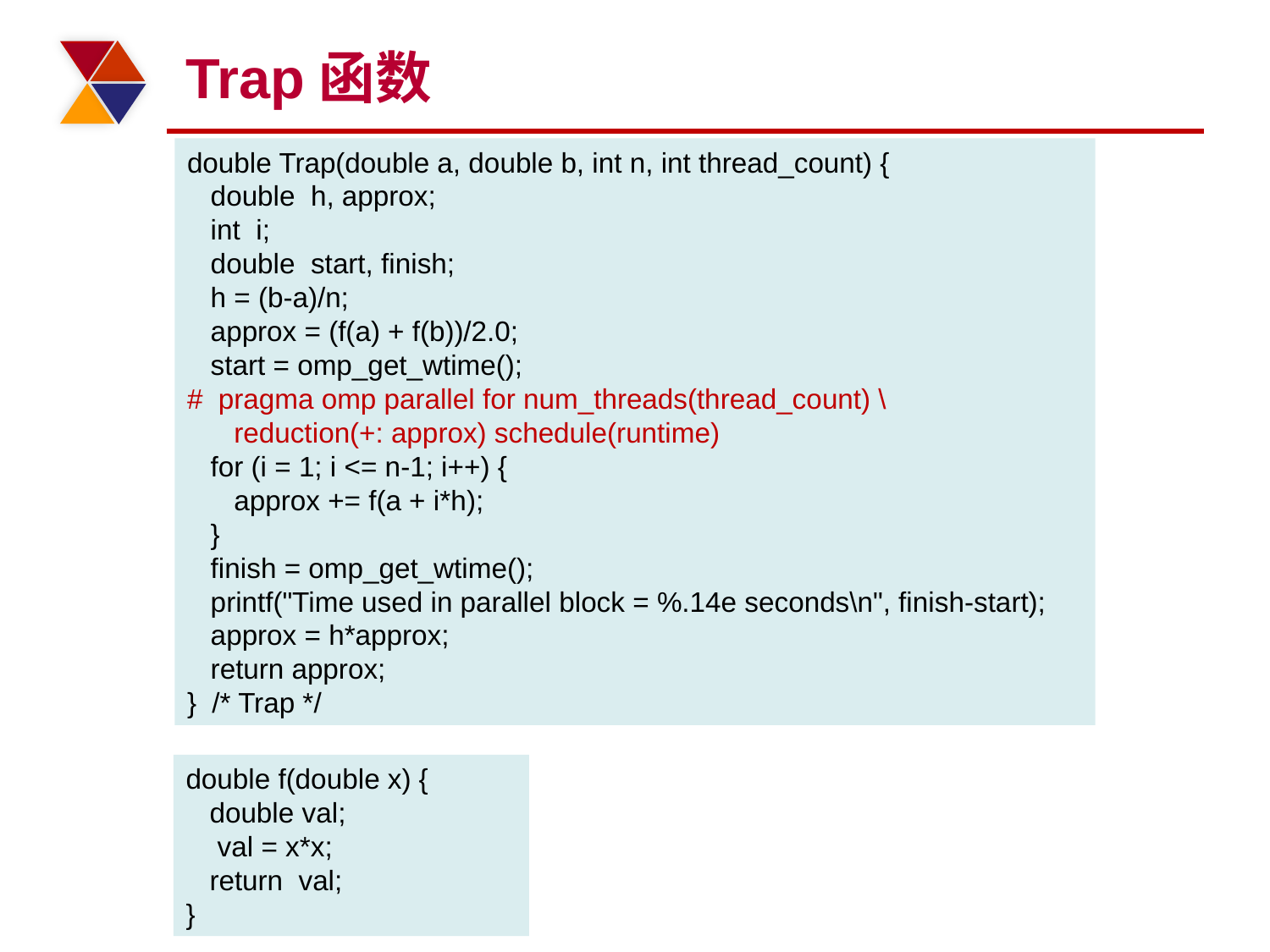

# Trap函数
double Trap(double a, double b, int n, int thread_count) {
   double  h, approx;
   int  i;
   double  start, finish;
   h = (b-a)/n;
   approx = (f(a) + f(b))/2.0;
   start = omp_get_wtime();
#  pragma omp parallel for num_threads(thread_count) \
      reduction(+: approx) schedule(runtime)
   for (i = 1; i <= n-1; i++) {
      approx += f(a + i*h);
   }
   finish = omp_get_wtime();
   printf("Time used in parallel block = %.14e seconds\n", finish-start);
   approx = h*approx;
   return approx;
}  /* Trap */
double f(double x) {
   double val;
    val = x*x;
   return  val;
}